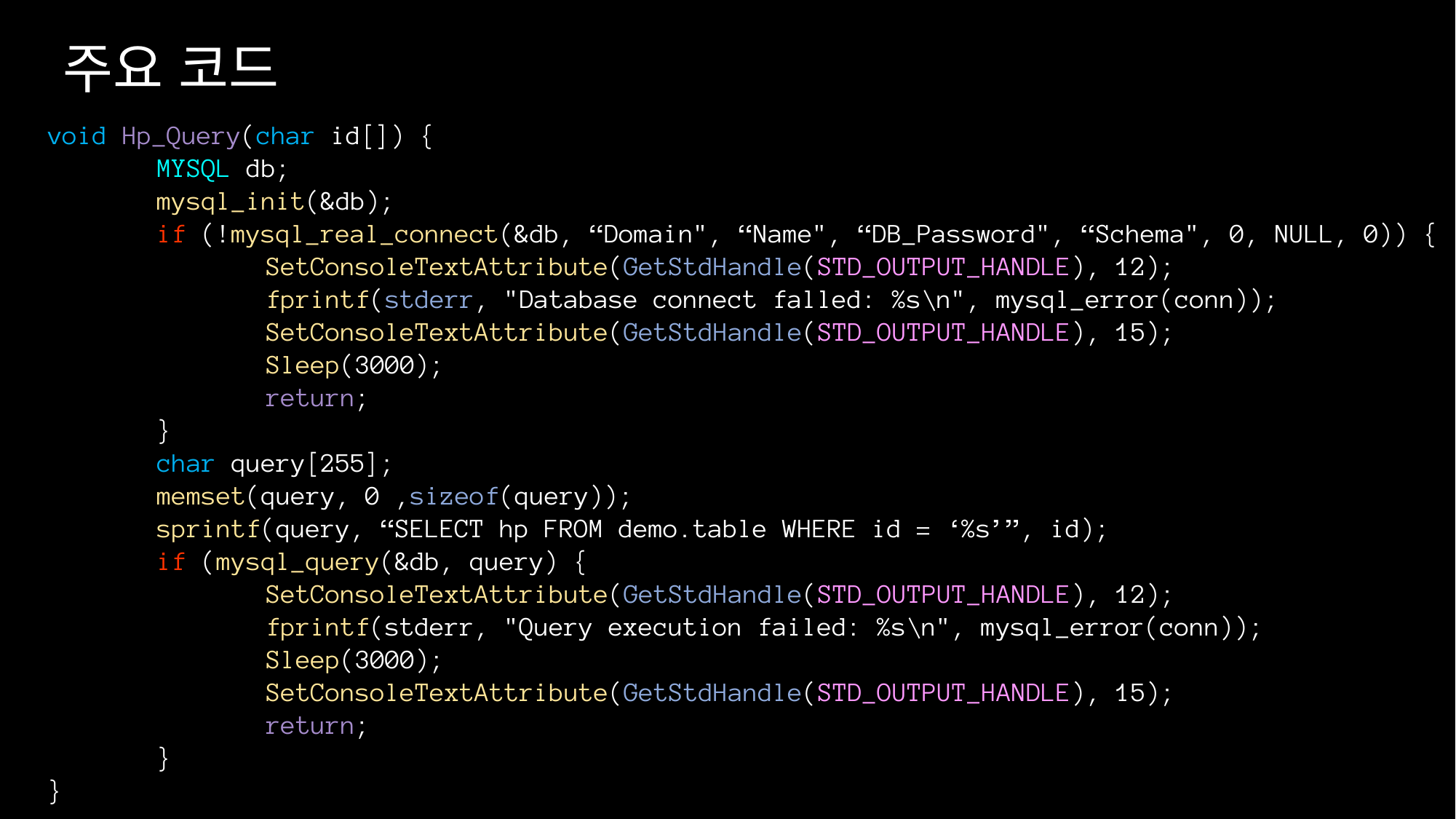

기술스택과 주요기능
주요 코드
void Hp_Query(char id[]) {
	MYSQL db;
	mysql_init(&db);
	if (!mysql_real_connect(&db, “Domain", “Name", “DB_Password", “Schema", 0, NULL, 0)) {
		SetConsoleTextAttribute(GetStdHandle(STD_OUTPUT_HANDLE), 12);
		fprintf(stderr, "Database connect falled: %s\n", mysql_error(conn));
		SetConsoleTextAttribute(GetStdHandle(STD_OUTPUT_HANDLE), 15);
		Sleep(3000);
		return;
	}
	char query[255];
	memset(query, 0 ,sizeof(query));
	sprintf(query, “SELECT hp FROM demo.table WHERE id = ‘%s’”, id);
	if (mysql_query(&db, query) {
		SetConsoleTextAttribute(GetStdHandle(STD_OUTPUT_HANDLE), 12);
		fprintf(stderr, "Query execution failed: %s\n", mysql_error(conn));
		Sleep(3000);
		SetConsoleTextAttribute(GetStdHandle(STD_OUTPUT_HANDLE), 15);
		return;
	}
}